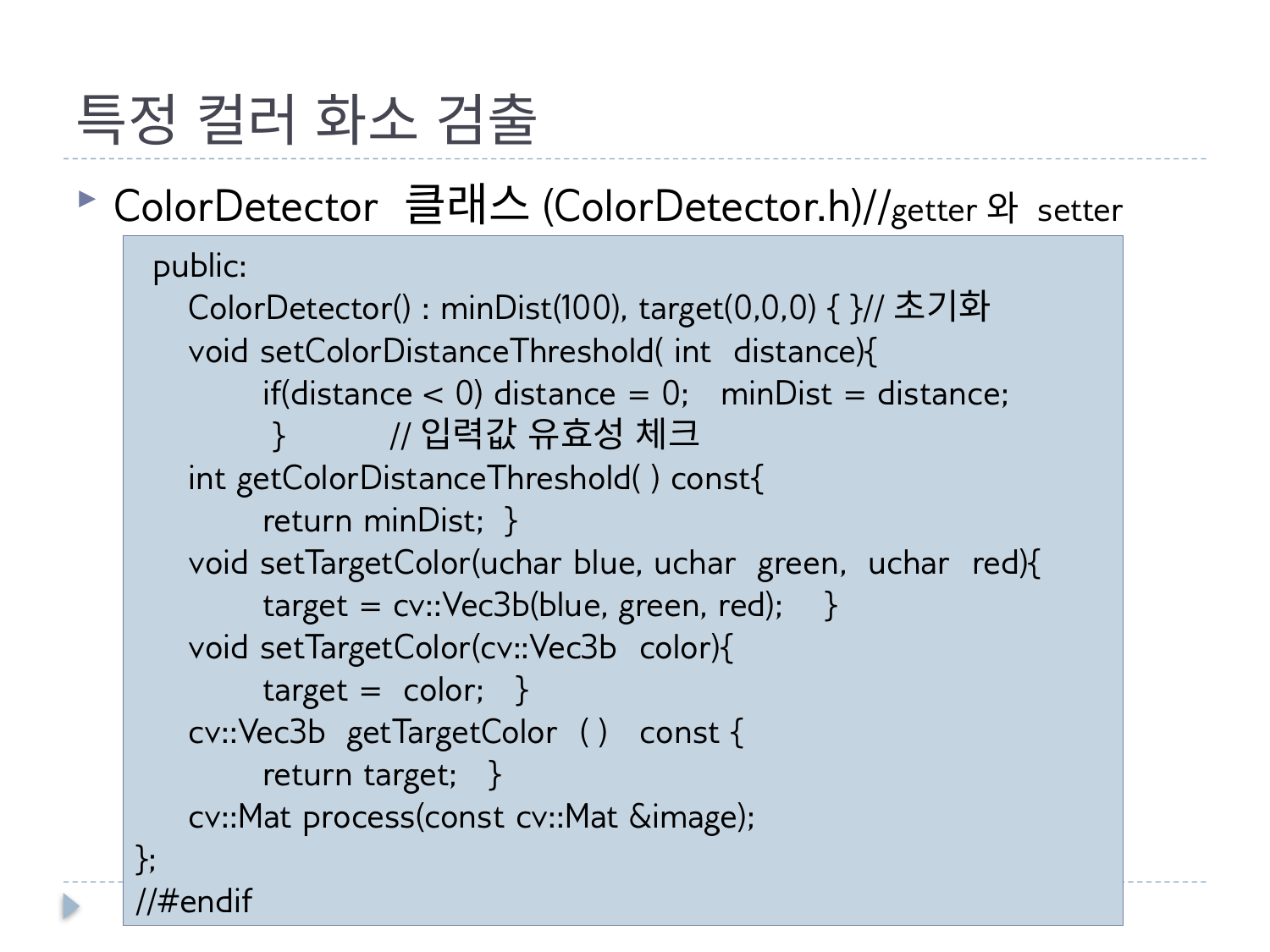

# 특정 컬러 화소 검출
ColorDetector 클래스(ColorDetector.h)//getter와 setter
  public:
     ColorDetector() : minDist(100), target(0,0,0) { }//초기화
     void setColorDistanceThreshold( int  distance){
	if(distance < 0) distance = 0;   minDist = distance;
    	 }     	//입력값 유효성 체크
     int getColorDistanceThreshold( ) const{
	return minDist;  }
     void setTargetColor(uchar blue, uchar  green,  uchar  red){
	target = cv::Vec3b(blue, green, red);    }
     void setTargetColor(cv::Vec3b  color){
	target =  color;   }
     cv::Vec3b  getTargetColor  ( )   const {
	return target;   }
     cv::Mat process(const cv::Mat &image);
};
//#endif